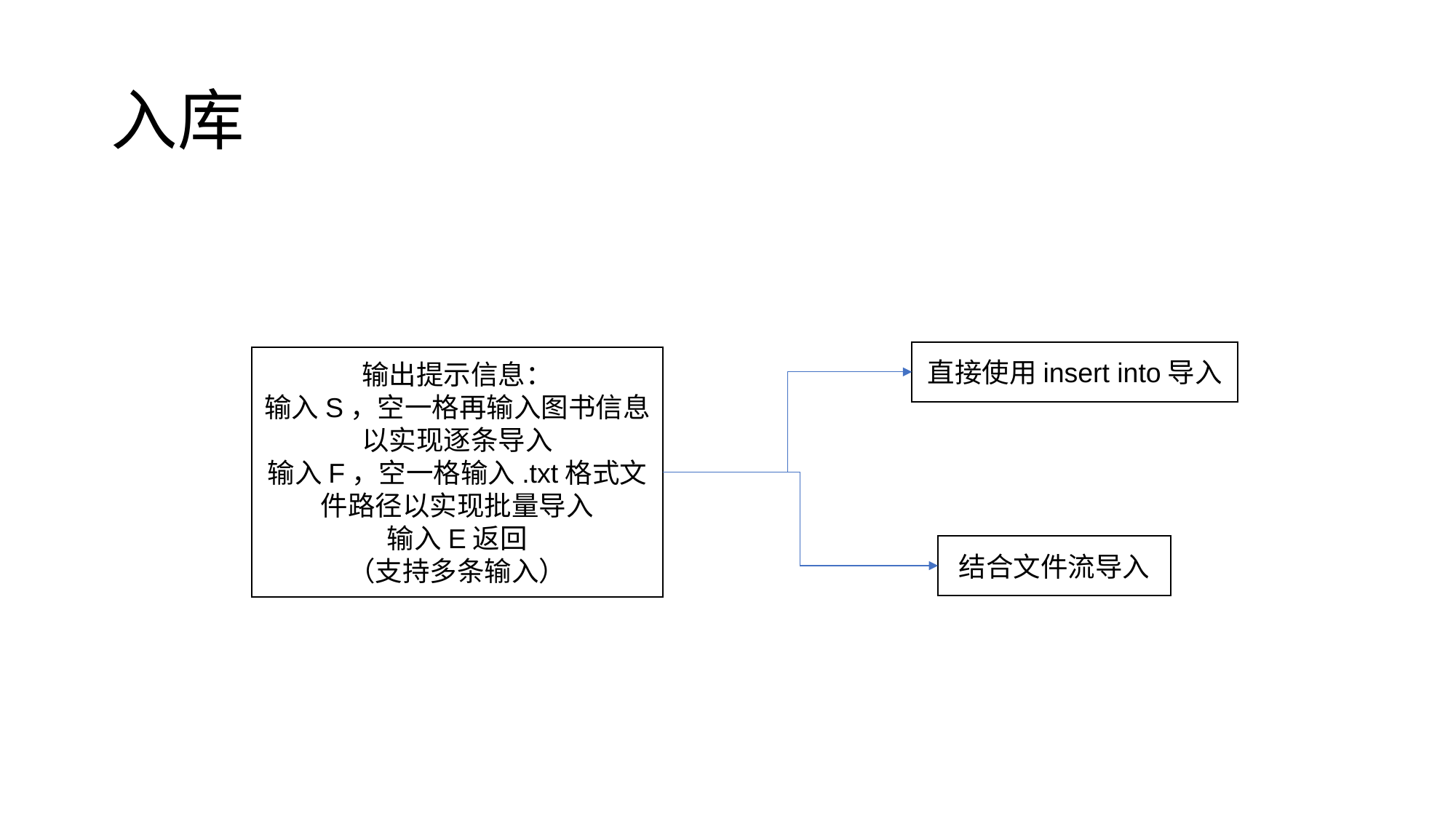

# 入库
直接使用insert into导入
输出提示信息：
输入S，空一格再输入图书信息以实现逐条导入
输入F，空一格输入.txt格式文件路径以实现批量导入
输入E返回
（支持多条输入）
结合文件流导入